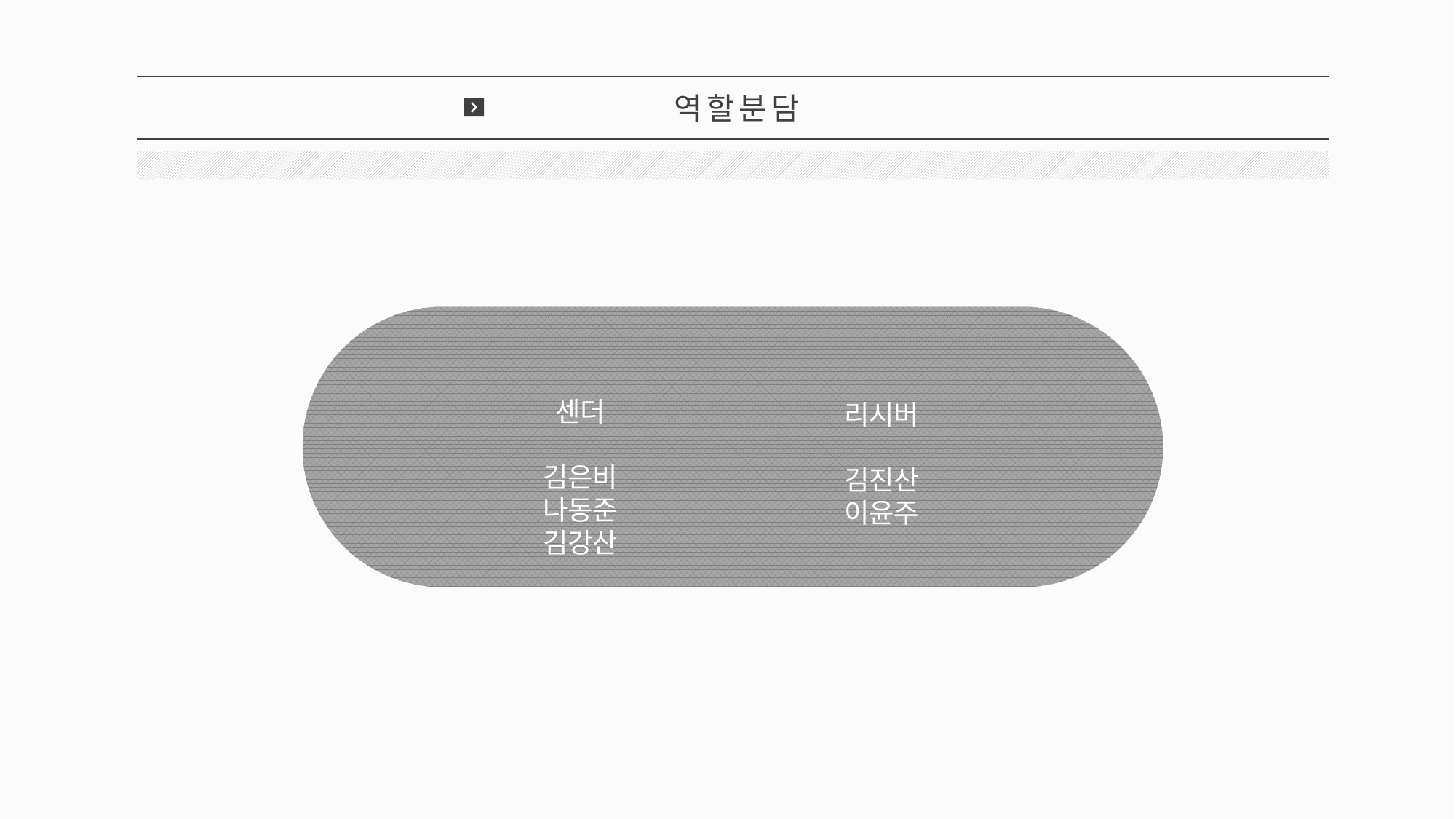

역할분담

센더

김은비
나동준
김강산

리시버

김진산
이윤주